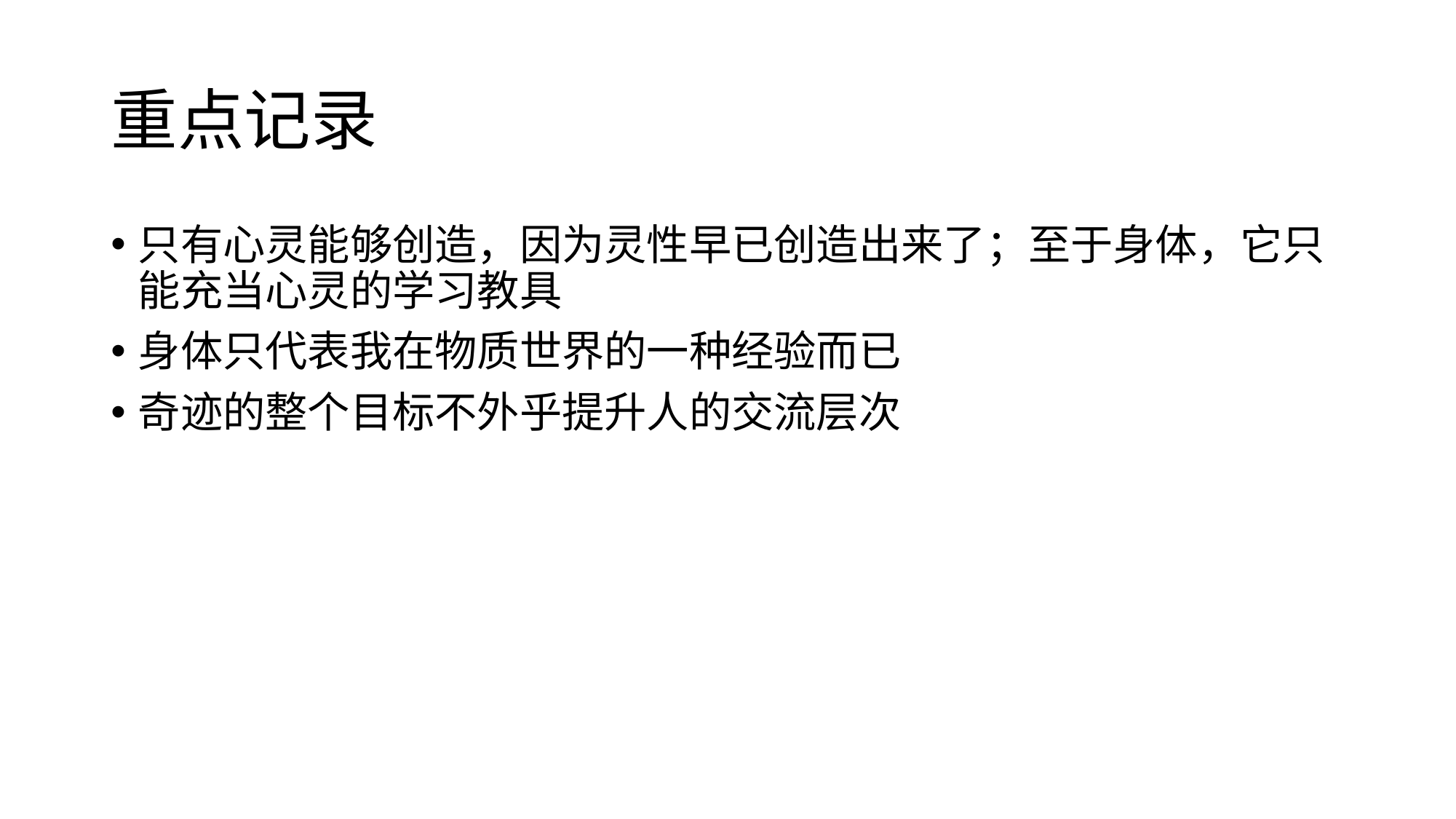

# 重点记录
只有心灵能够创造，因为灵性早已创造出来了；至于身体，它只能充当心灵的学习教具
身体只代表我在物质世界的一种经验而已
奇迹的整个目标不外乎提升人的交流层次